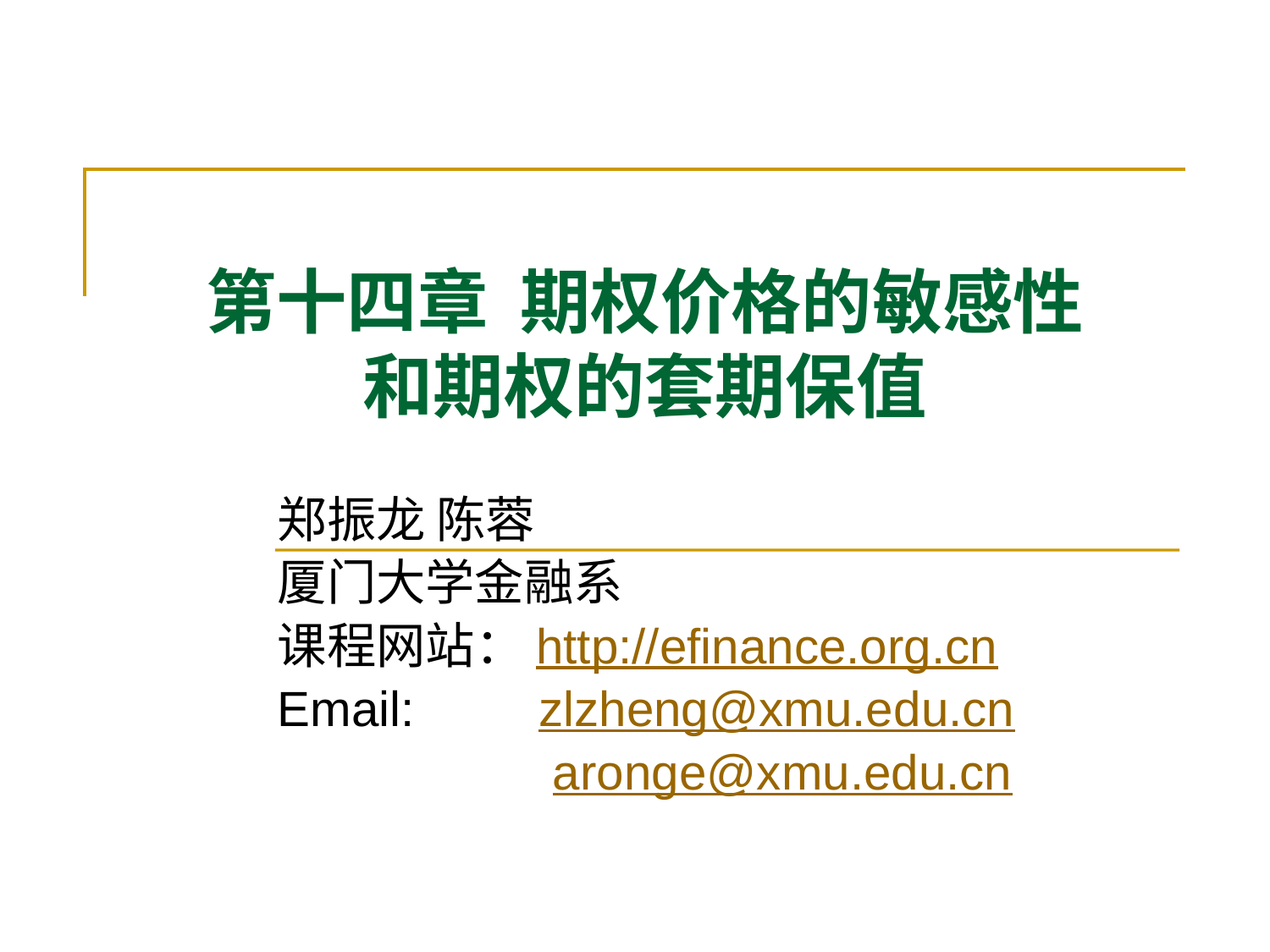

# 第十四章  期权价格的敏感性 和期权的套期保值

郑振龙 陈蓉
厦门大学金融系
课程网站：http://efinance.org.cn
Email:         zlzheng@xmu.edu.cn
                    aronge@xmu.edu.cn